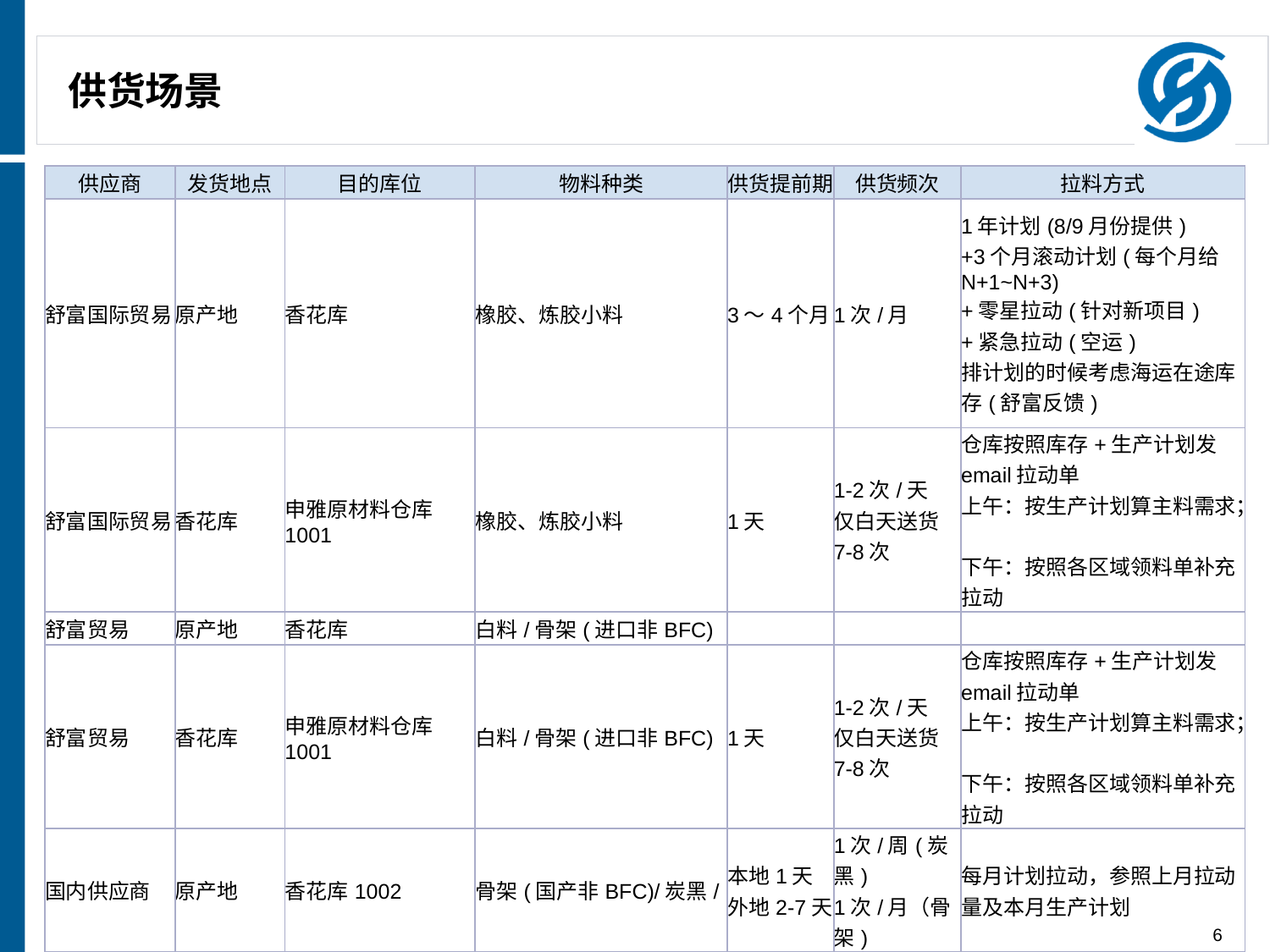

# 供货场景
| 供应商 | 发货地点 | 目的库位 | 物料种类 | 供货提前期 | 供货频次 | 拉料方式 |
| --- | --- | --- | --- | --- | --- | --- |
| 舒富国际贸易 | 原产地 | 香花库 | 橡胶、炼胶小料 | 3～4个月 | 1次/月 | 1年计划(8/9月份提供) +3个月滚动计划(每个月给N+1~N+3) +零星拉动(针对新项目) +紧急拉动(空运) 排计划的时候考虑海运在途库存(舒富反馈) |
| 舒富国际贸易 | 香花库 | 申雅原材料仓库1001 | 橡胶、炼胶小料 | 1天 | 1-2次/天 仅白天送货7-8次 | 仓库按照库存+生产计划发email拉动单 上午：按生产计划算主料需求； 下午：按照各区域领料单补充拉动 |
| 舒富贸易 | 原产地 | 香花库 | 白料/骨架(进口非BFC) |  |  |  |
| 舒富贸易 | 香花库 | 申雅原材料仓库1001 | 白料/骨架(进口非BFC) | 1天 | 1-2次/天 仅白天送货7-8次 | 仓库按照库存+生产计划发email拉动单 上午：按生产计划算主料需求； 下午：按照各区域领料单补充拉动 |
| 国内供应商 | 原产地 | 香花库1002 | 骨架(国产非BFC)/炭黑/ | 本地1天 外地2-7天 | 1次/周(炭黑) 1次/月（骨架) | 每月计划拉动，参照上月拉动量及本月生产计划 |
| 国内供应商 | 香花库 | 申雅原材料仓库1001 | 骨架(国产非BFC)/炭黑/ |  |  |  |
| 国内供应商 | 原产地 | 香花库1002 | 石蜡油 | 1天 | 1次/天 | 按照消耗补充库存 |
| 国内供应商 | 原产地 | 申雅原材料仓库1001 | 石蜡油 | 1天 | 1次/天 | 按照消耗补充库存 |
6